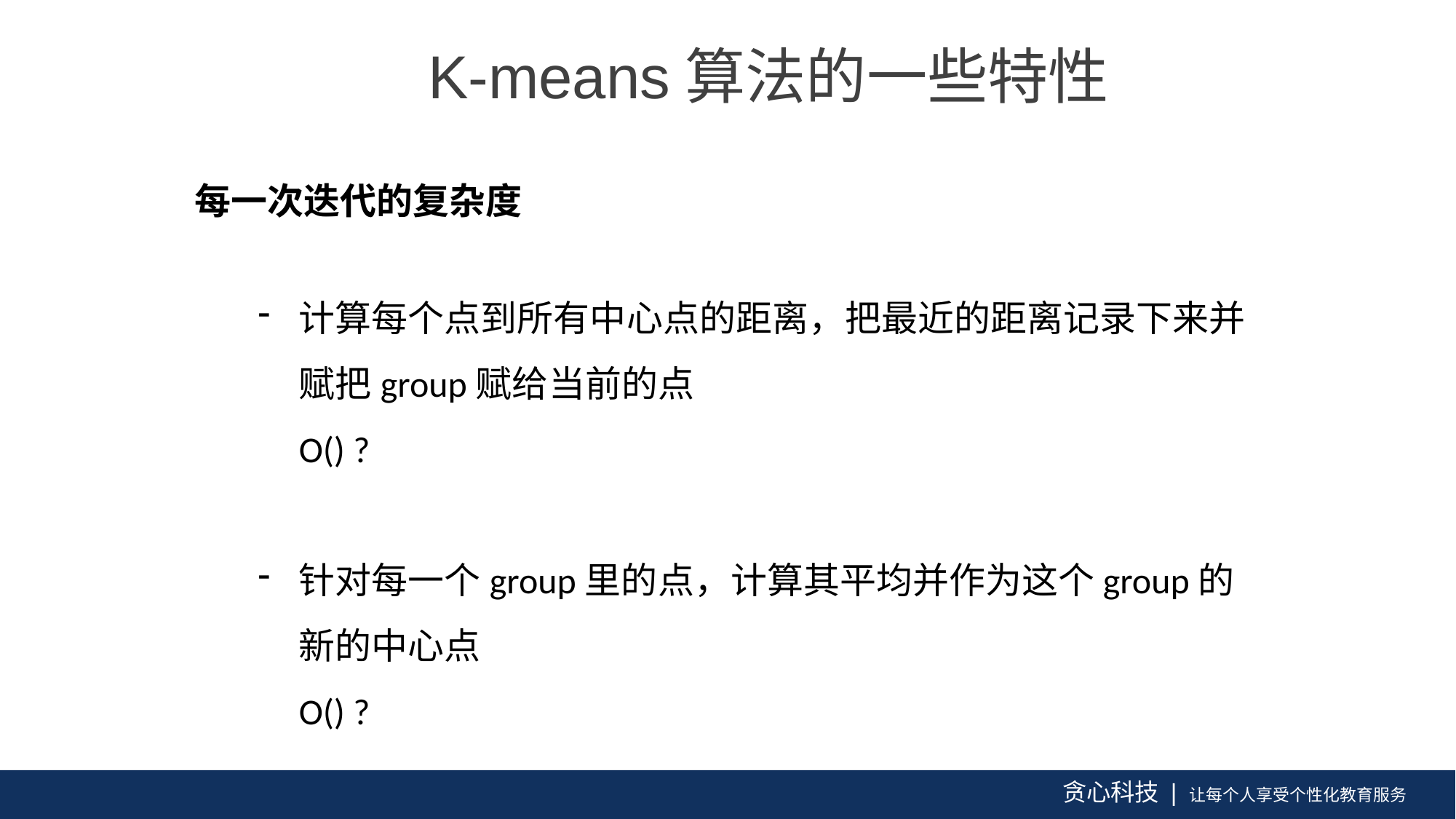

K-means算法的一些特性
每一次迭代的复杂度
计算每个点到所有中心点的距离，把最近的距离记录下来并赋把group赋给当前的点
     O() ?

针对每一个group里的点，计算其平均并作为这个group的新的中心点
     O() ?